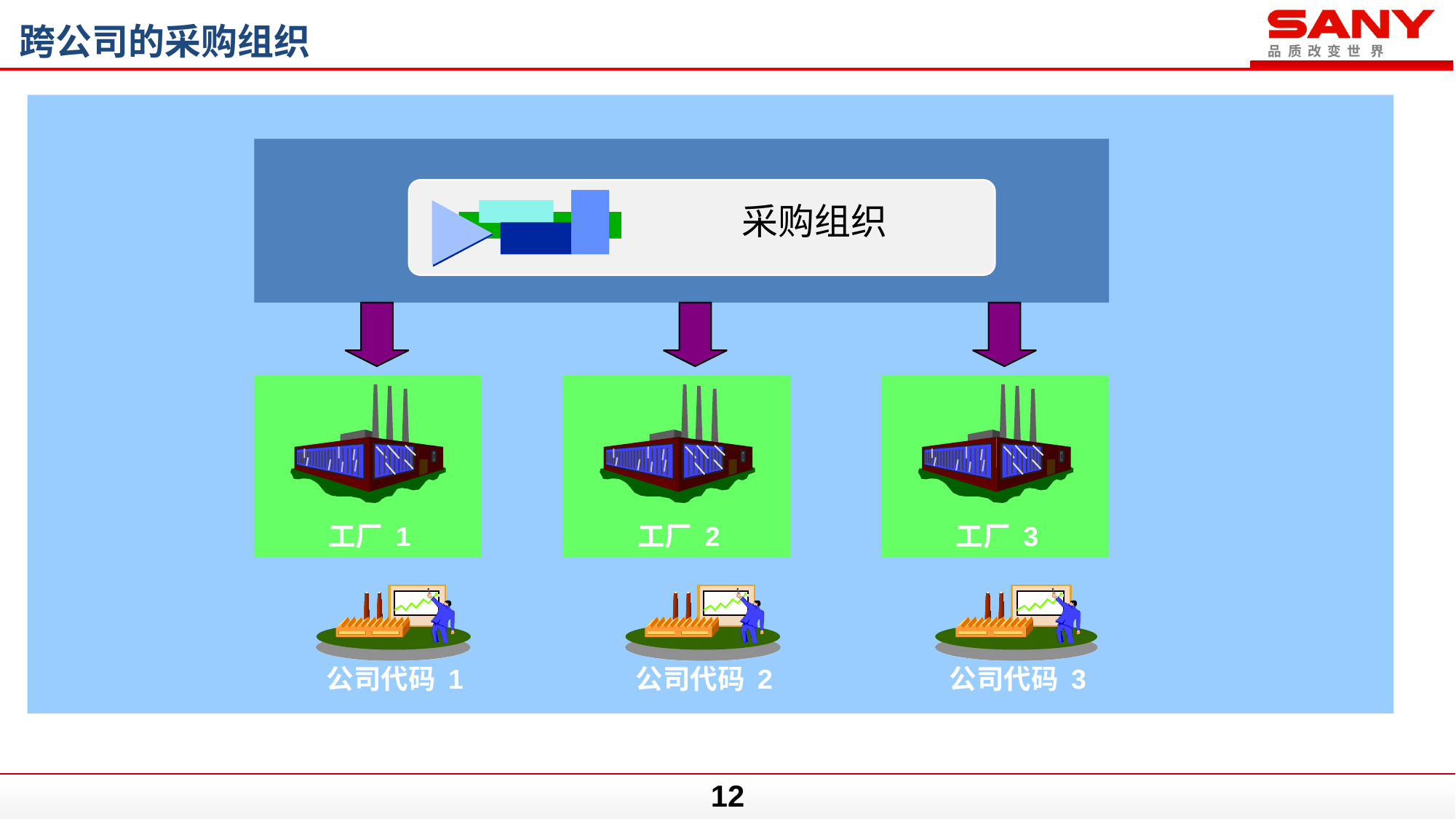

跨公司的采购组织

采购组织

工厂 1
工厂 2
工厂 3

公司代码 1

公司代码 2

公司代码 3